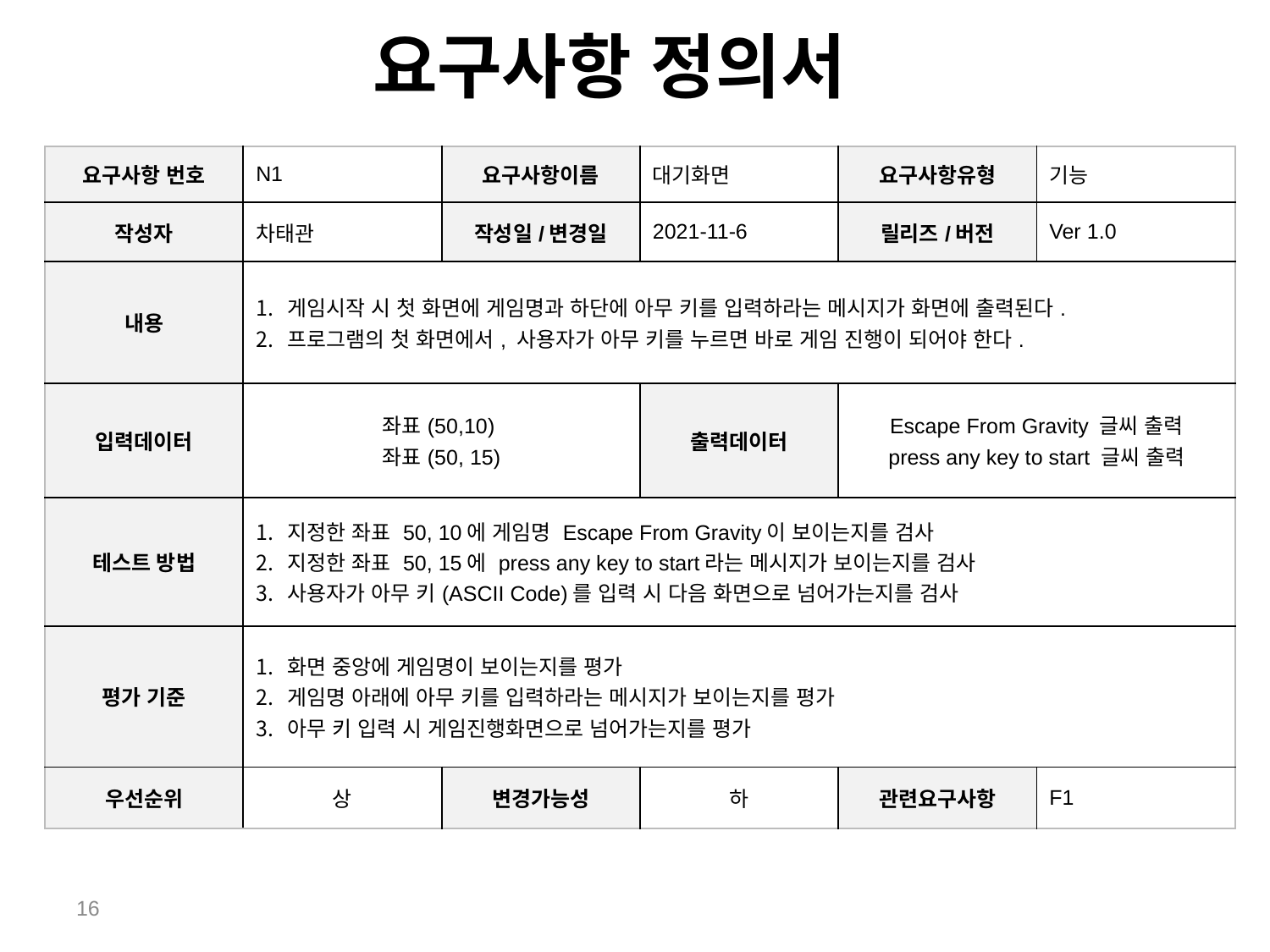

요구사항 정의서
| 요구사항 번호 | N1 | 요구사항이름 | 대기화면 | 요구사항유형 | 기능 |
| --- | --- | --- | --- | --- | --- |
| 작성자 | 차태관 | 작성일/변경일 | 2021-11-6 | 릴리즈/버전 | Ver 1.0 |
| 내용 | 게임시작 시 첫 화면에 게임명과 하단에 아무 키를 입력하라는 메시지가 화면에 출력된다. 프로그램의 첫 화면에서, 사용자가 아무 키를 누르면 바로 게임 진행이 되어야 한다. |  |  |  |  |
| 입력데이터 | 좌표(50,10) 좌표(50, 15) |  | 출력데이터 | Escape From Gravity 글씨 출력 press any key to start 글씨 출력 |  |
| 테스트 방법 | 지정한 좌표 50, 10에 게임명 Escape From Gravity이 보이는지를 검사 지정한 좌표 50, 15에 press any key to start라는 메시지가 보이는지를 검사 사용자가 아무 키(ASCII Code)를 입력 시 다음 화면으로 넘어가는지를 검사 |  |  |  |  |
| 평가 기준 | 화면 중앙에 게임명이 보이는지를 평가 게임명 아래에 아무 키를 입력하라는 메시지가 보이는지를 평가 아무 키 입력 시 게임진행화면으로 넘어가는지를 평가 |  |  |  |  |
| 우선순위 | 상 | 변경가능성 | 하 | 관련요구사항 | F1 |
16